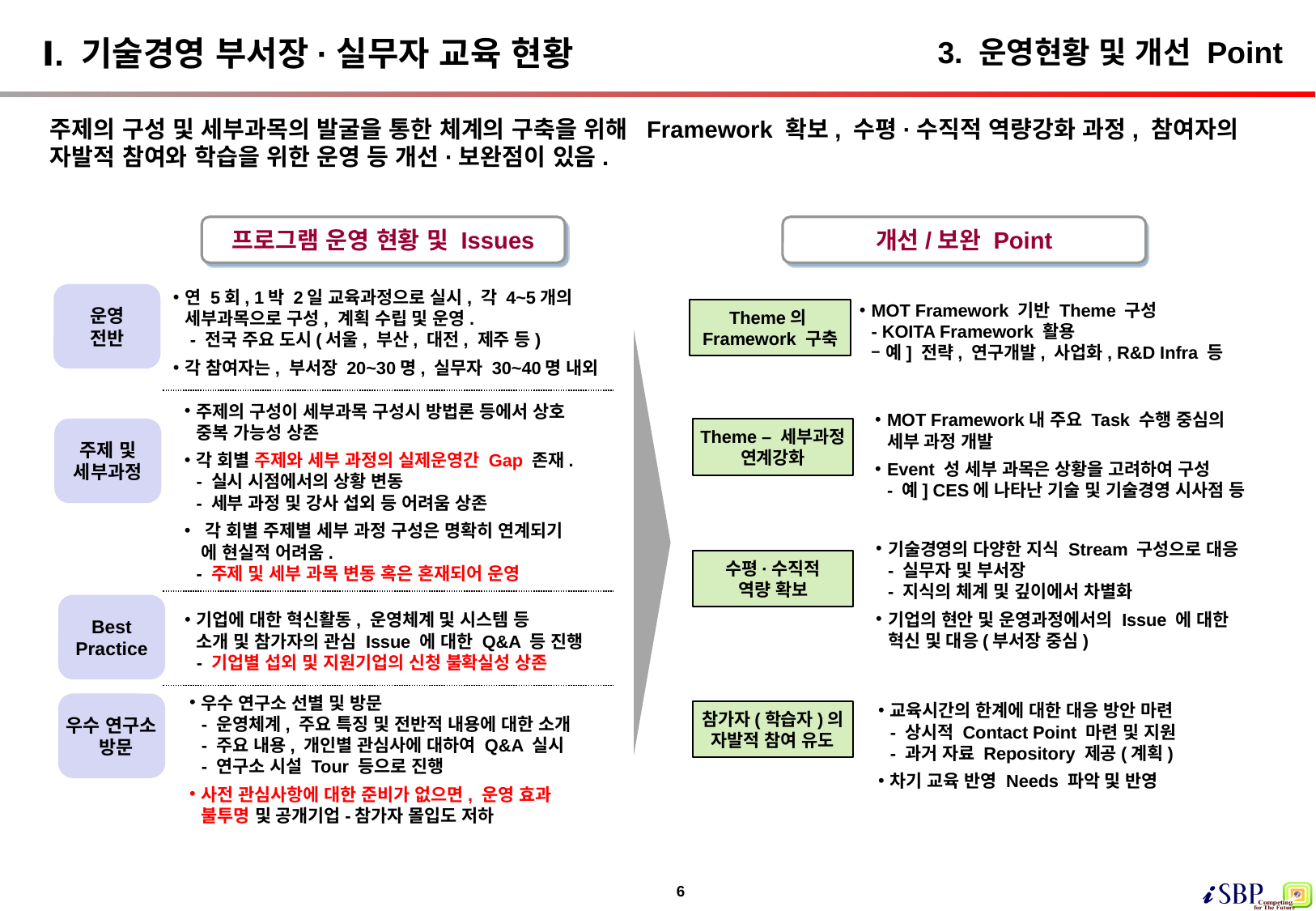

Ⅰ. 기술경영 부서장·실무자 교육 현황
# 3. 운영현황 및 개선 Point
주제의 구성 및 세부과목의 발굴을 통한 체계의 구축을 위해  Framework 확보, 수평·수직적 역량강화 과정, 참여자의
자발적 참여와 학습을 위한 운영 등 개선·보완점이 있음.
프로그램 운영 현황 및 Issues
개선/보완 Point
연 5회, 1박 2일 교육과정으로 실시, 각 4~5개의
세부과목으로 구성, 계획 수립 및 운영.
 - 전국 주요 도시(서울, 부산, 대전, 제주 등)
각 참여자는, 부서장 20~30명, 실무자 30~40명 내외
운영
전반
MOT Framework 기반 Theme 구성
- KOITA Framework 활용
– 예] 전략, 연구개발, 사업화, R&D Infra 등
Theme의
Framework 구축
주제의 구성이 세부과목 구성시 방법론 등에서 상호
중복 가능성 상존
각 회별 주제와 세부 과정의 실제운영간 Gap 존재.
- 실시 시점에서의 상황 변동
- 세부 과정 및 강사 섭외 등 어려움 상존
 각 회별 주제별 세부 과정 구성은 명확히 연계되기
 에 현실적 어려움.
- 주제 및 세부 과목 변동 혹은 혼재되어 운영
MOT Framework내 주요 Task 수행 중심의
세부 과정 개발
Event 성 세부 과목은 상황을 고려하여 구성
- 예] CES에 나타난 기술 및 기술경영 시사점 등
Theme – 세부과정
연계강화
주제 및
세부과정

기술경영의 다양한 지식 Stream 구성으로 대응
- 실무자 및 부서장
- 지식의 체계 및 깊이에서 차별화
기업의 현안 및 운영과정에서의 Issue 에 대한
혁신 및 대응(부서장 중심)
수평·수직적
역량 확보
Best
Practice
기업에 대한 혁신활동, 운영체계 및 시스템 등
소개 및 참가자의 관심 Issue 에 대한 Q&A 등 진행
- 기업별 섭외 및 지원기업의 신청 불확실성 상존
우수 연구소 선별 및 방문
- 운영체계, 주요 특징 및 전반적 내용에 대한 소개
- 주요 내용, 개인별 관심사에 대하여 Q&A 실시
- 연구소 시설 Tour 등으로 진행
사전 관심사항에 대한 준비가 없으면, 운영 효과
불투명 및 공개기업-참가자 몰입도 저하
교육시간의 한계에 대한 대응 방안 마련
- 상시적 Contact Point 마련 및 지원
- 과거 자료 Repository 제공(계획)
차기 교육 반영 Needs 파악 및 반영
우수 연구소
 방문
참가자(학습자)의
자발적 참여 유도
6